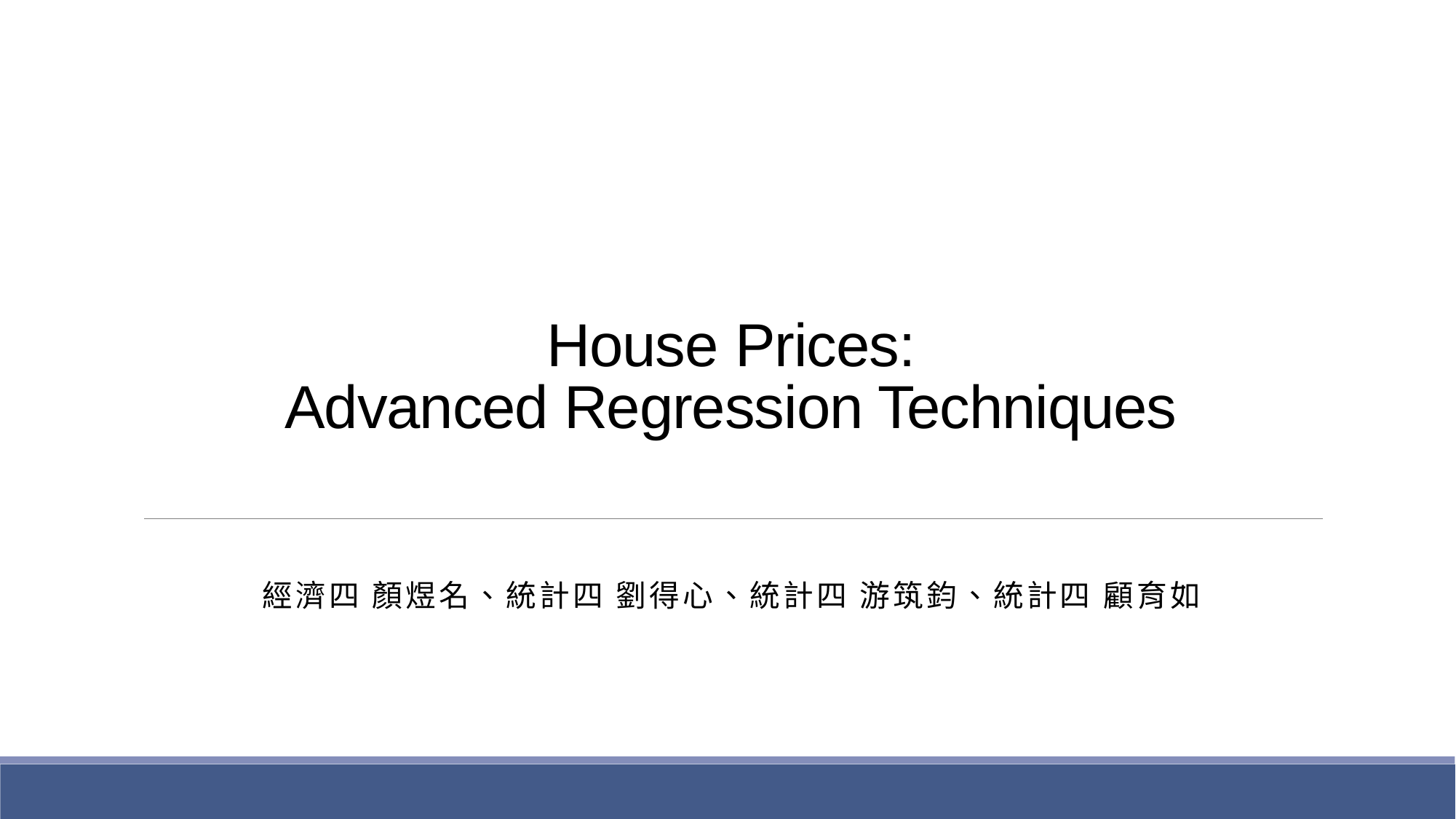

# House Prices: Advanced Regression Techniques
經濟四 顏煜名、統計四 劉得心、統計四 游筑鈞、統計四 顧育如